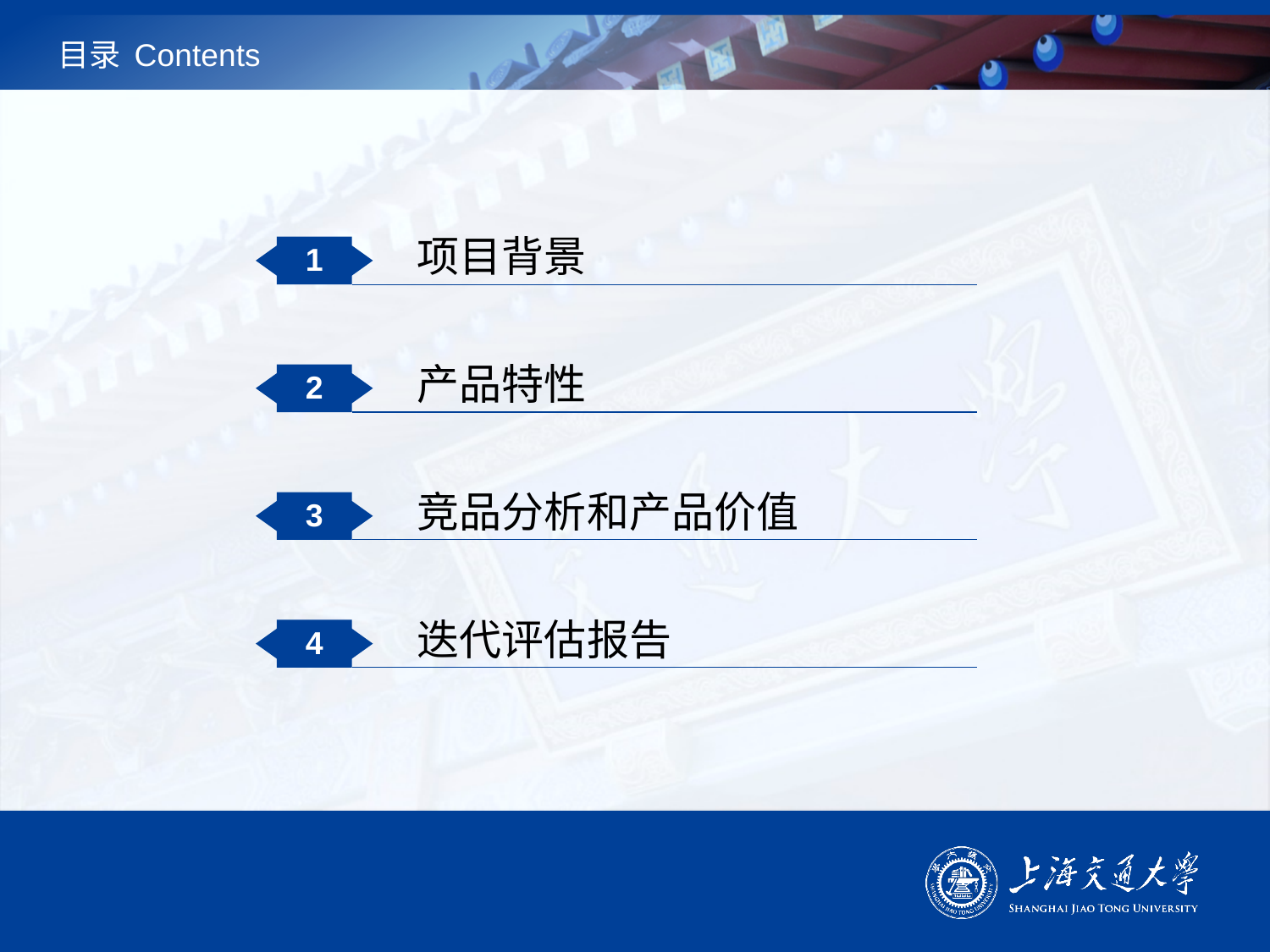

# 目录 Contents
项目背景
1

产品特性
2

竞品分析和产品价值
3

迭代评估报告
4